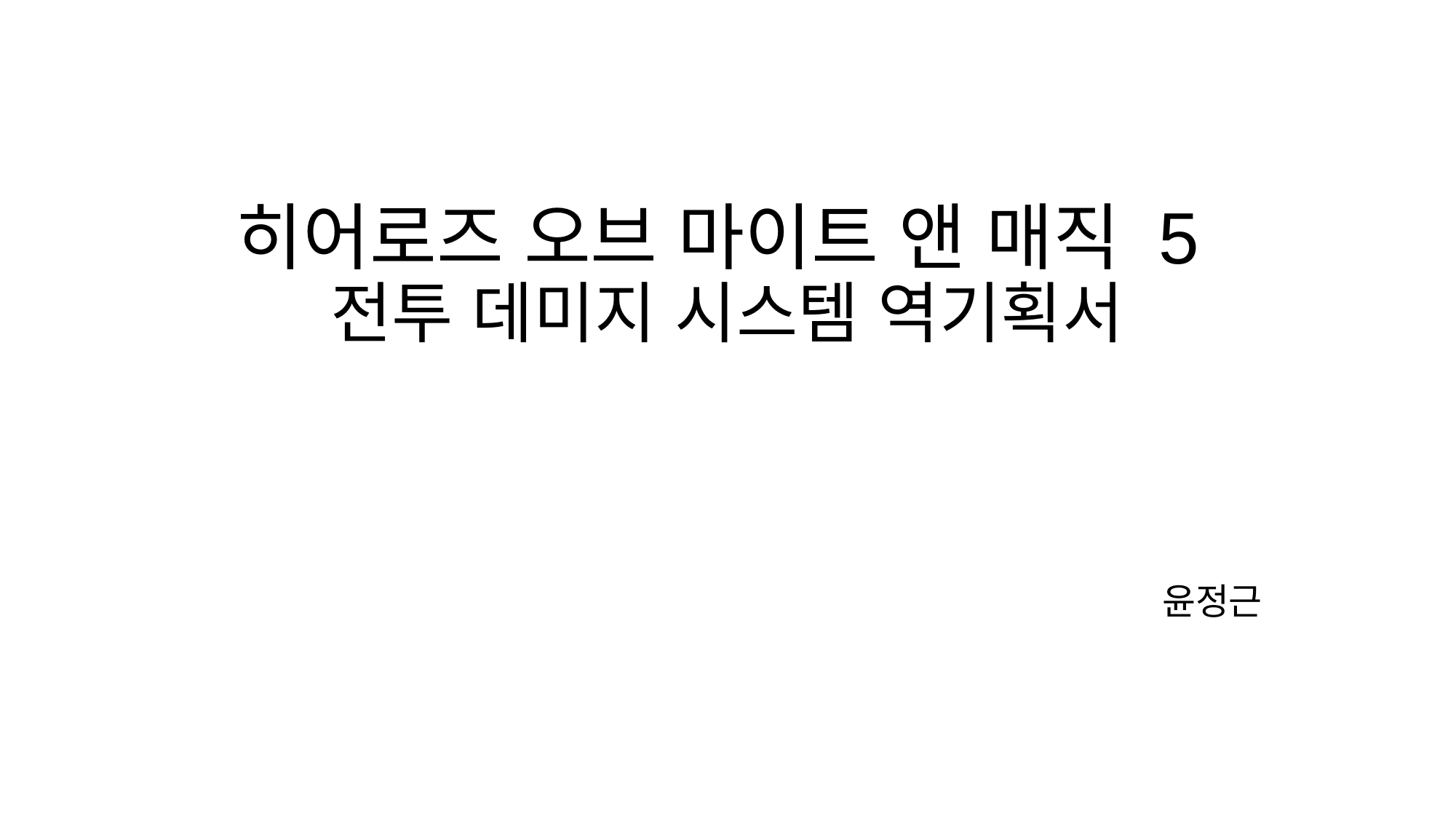

# 히어로즈 오브 마이트 앤 매직 5 전투 데미지 시스템 역기획서
윤정근